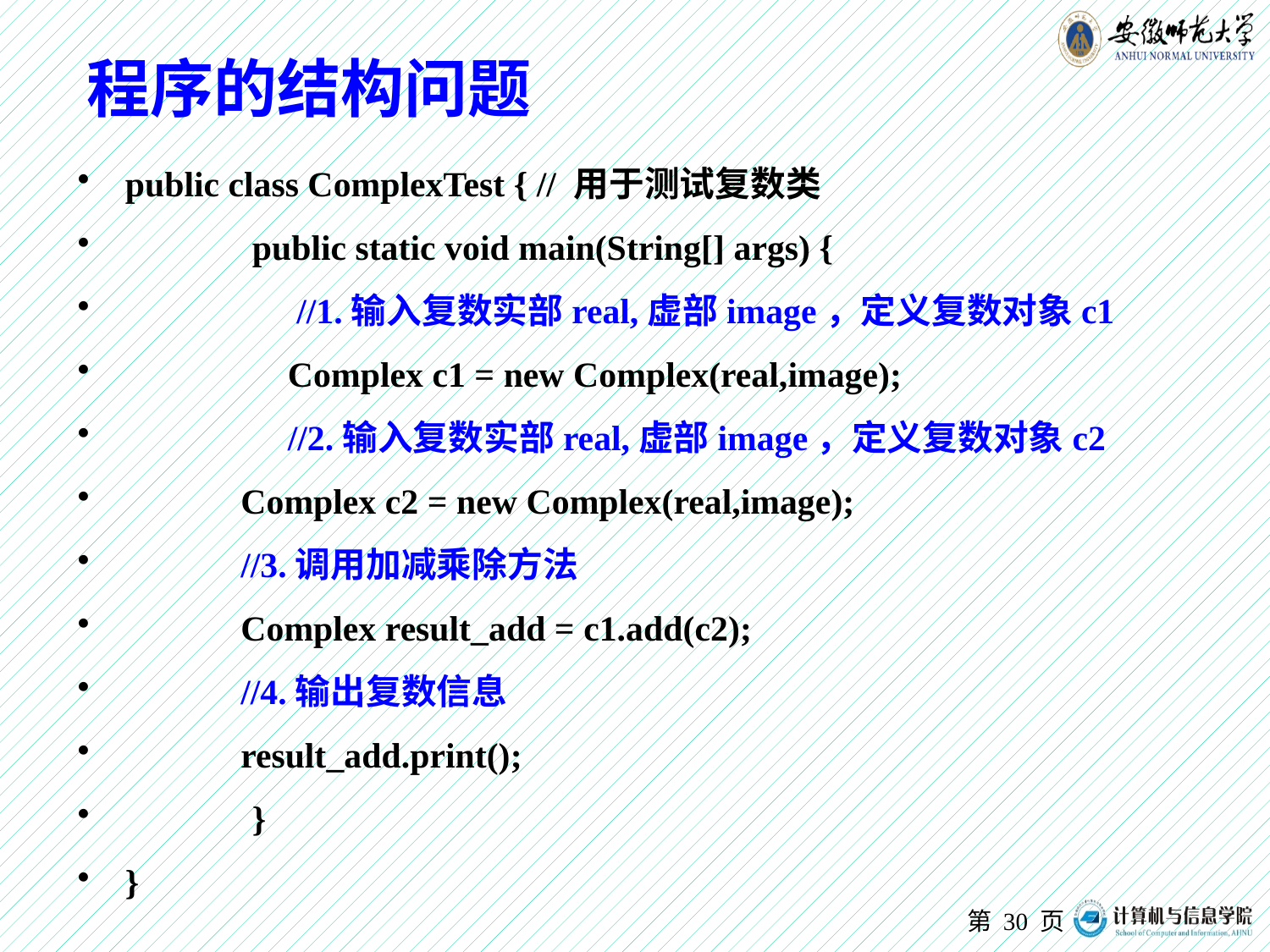

# 程序的结构问题
public class ComplexTest { // 用于测试复数类
	public static void main(String[] args) {
   	     //1.输入复数实部real,虚部image，定义复数对象c1
	    Complex c1 = new Complex(real,image);
 	    //2.输入复数实部real,虚部image，定义复数对象c2
             Complex c2 = new Complex(real,image);
             //3.调用加减乘除方法
             Complex result_add = c1.add(c2);
             //4.输出复数信息
             result_add.print();
	}
}
第 30 页